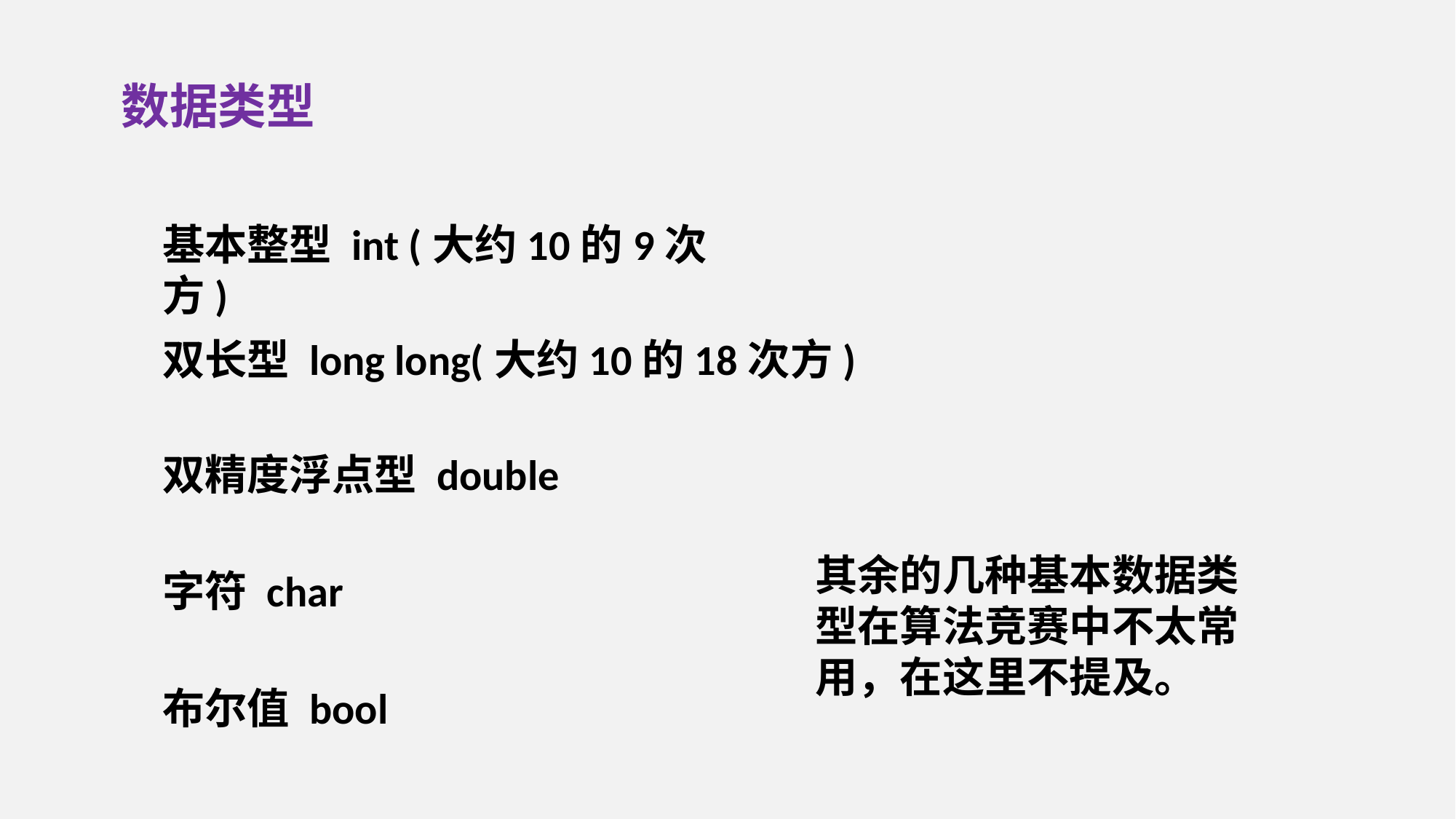

数据类型
基本整型 int (大约10的9次方)
双长型 long long(大约10的18次方)
双精度浮点型 double
其余的几种基本数据类型在算法竞赛中不太常用，在这里不提及。
字符 char
布尔值 bool